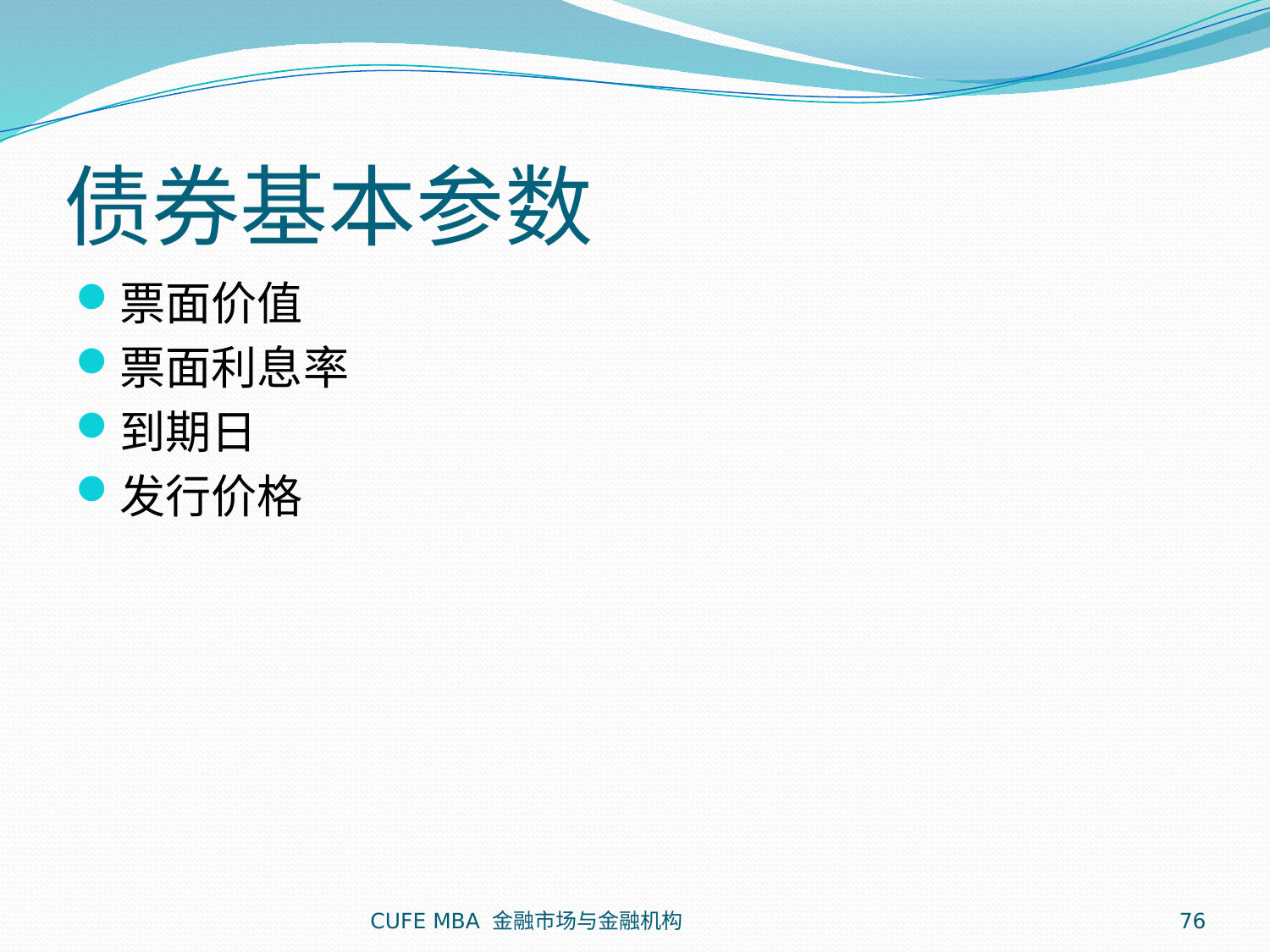

# 债券基本参数
票面价值
票面利息率
到期日
发行价格
CUFE MBA 金融市场与金融机构
76